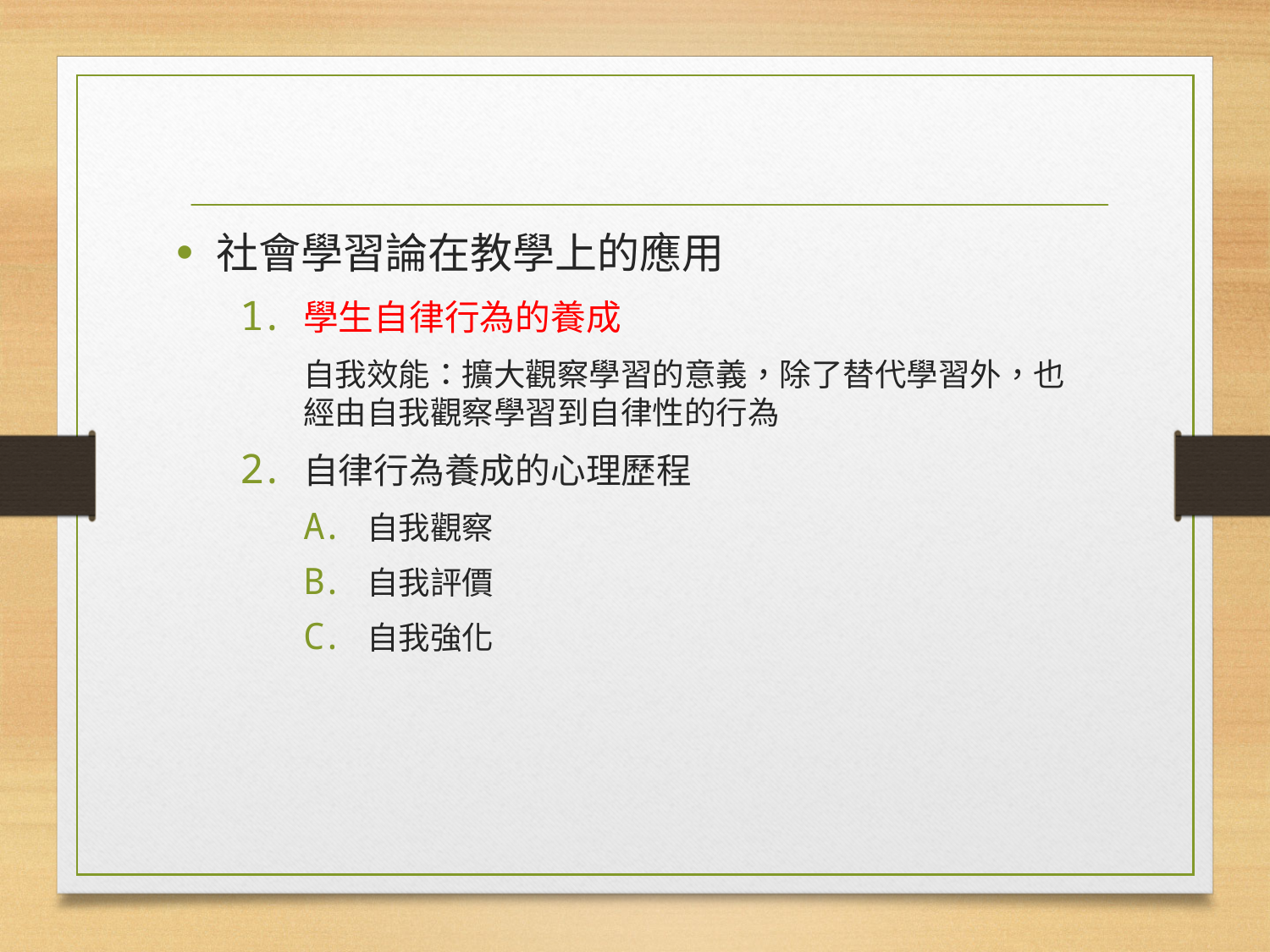

#
社會學習論在教學上的應用
學生自律行為的養成
自我效能：擴大觀察學習的意義，除了替代學習外，也經由自我觀察學習到自律性的行為
自律行為養成的心理歷程
自我觀察
自我評價
自我強化